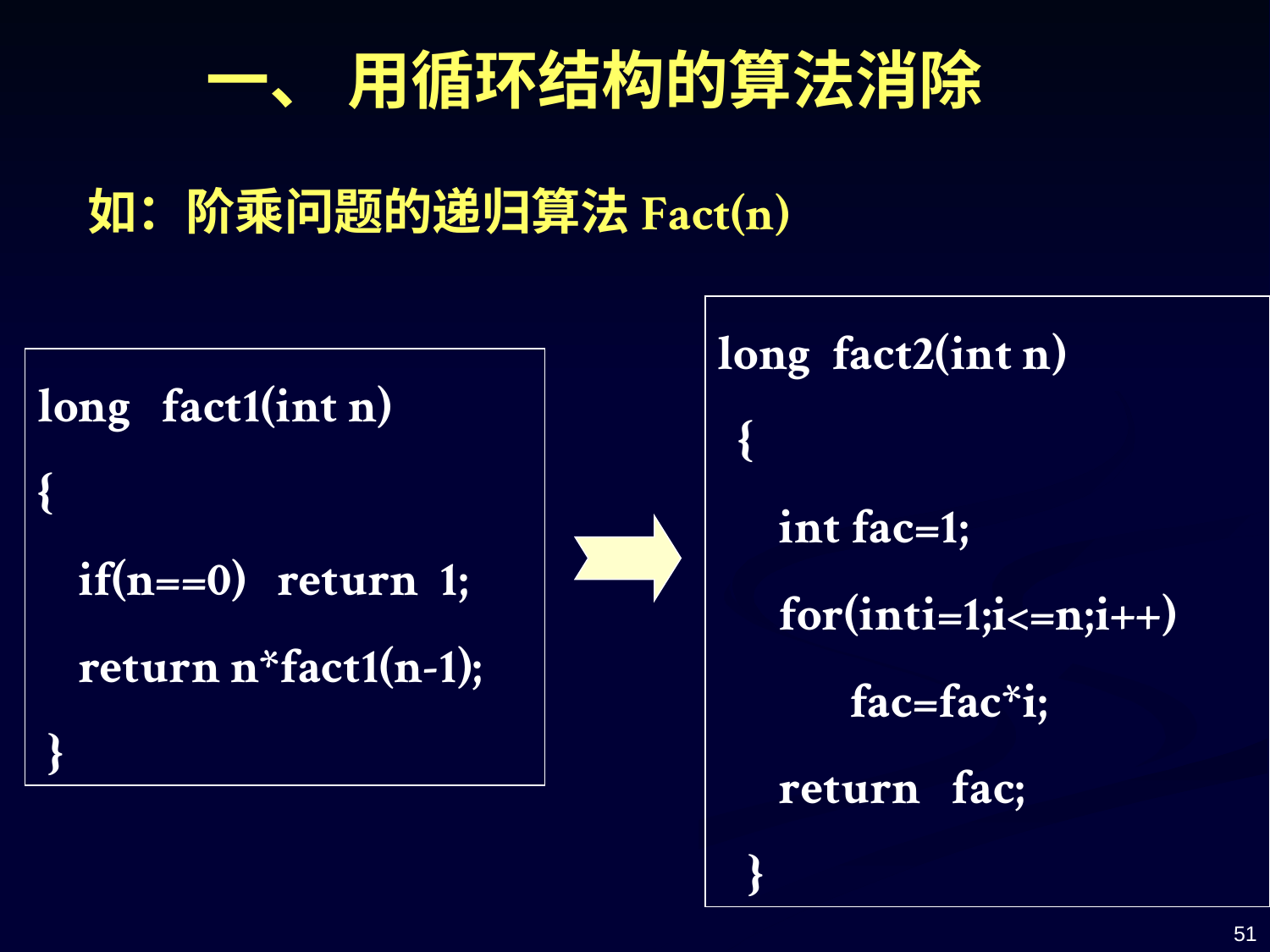

# 一、 用循环结构的算法消除
如：阶乘问题的递归算法Fact(n)
long  fact2(int n)
  {
      int fac=1;
      for(inti=1;i<=n;i++)
             fac=fac*i;
      return   fac;
   }
long   fact1(int n)
{
    if(n==0)   return  1;
    return n*fact1(n-1);
 }

51